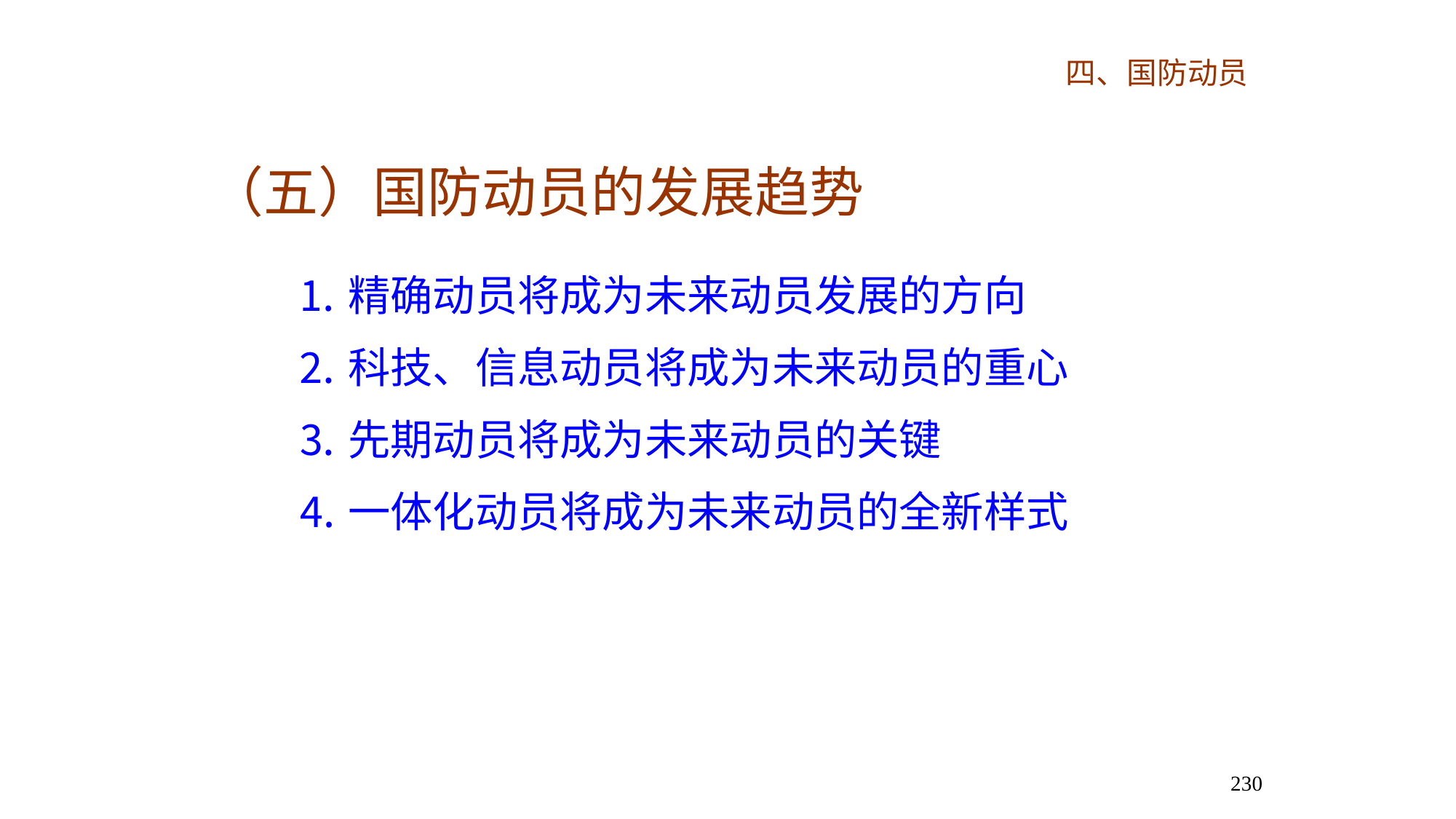

四、国防动员
（五）国防动员的发展趋势
⒈精确动员将成为未来动员发展的方向
⒉科技、信息动员将成为未来动员的重心
⒊先期动员将成为未来动员的关键
⒋一体化动员将成为未来动员的全新样式

230